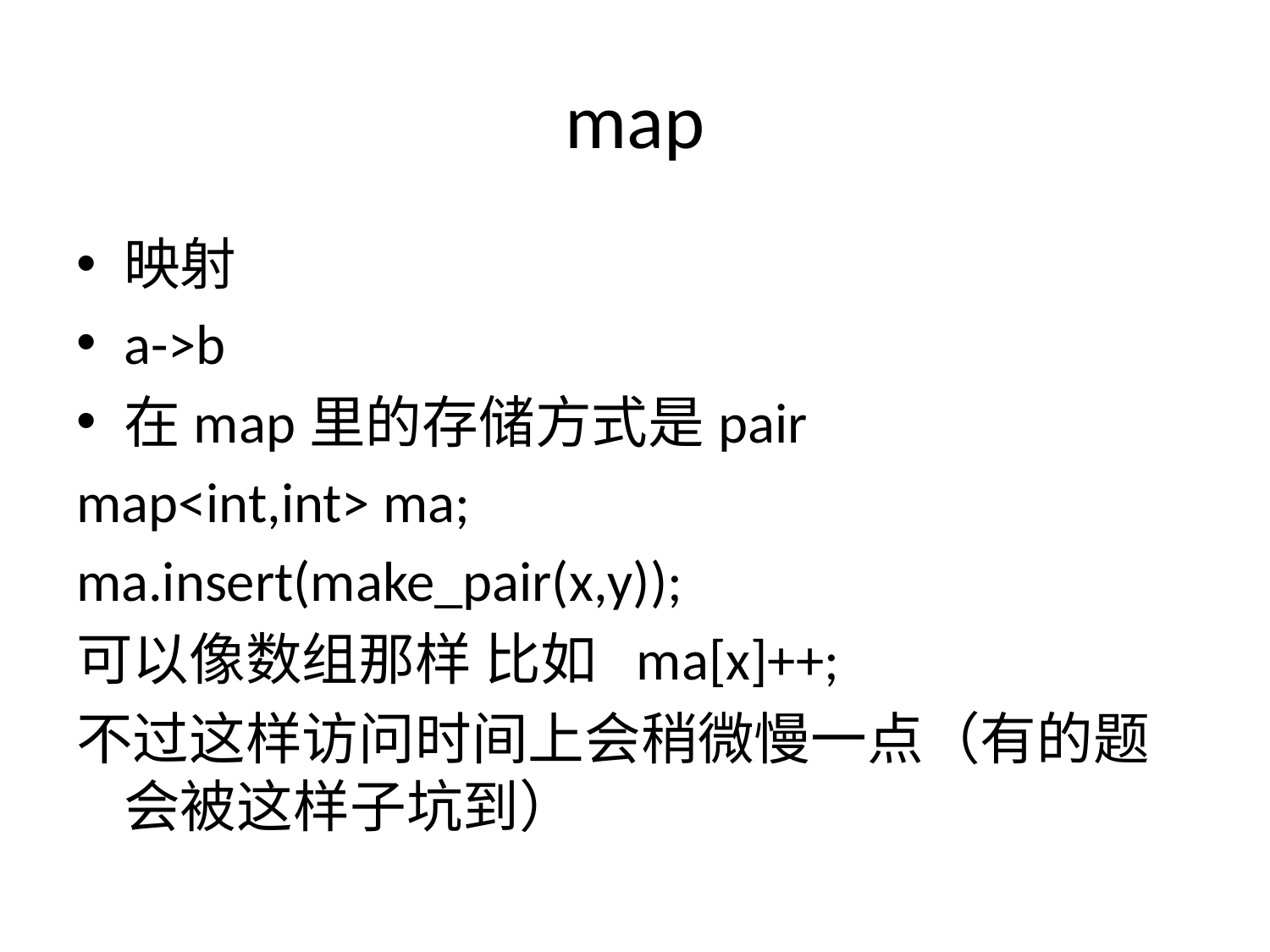

# map
映射
a->b
在map里的存储方式是pair
map<int,int> ma;
ma.insert(make_pair(x,y));
可以像数组那样 比如  ma[x]++;
不过这样访问时间上会稍微慢一点（有的题会被这样子坑到）